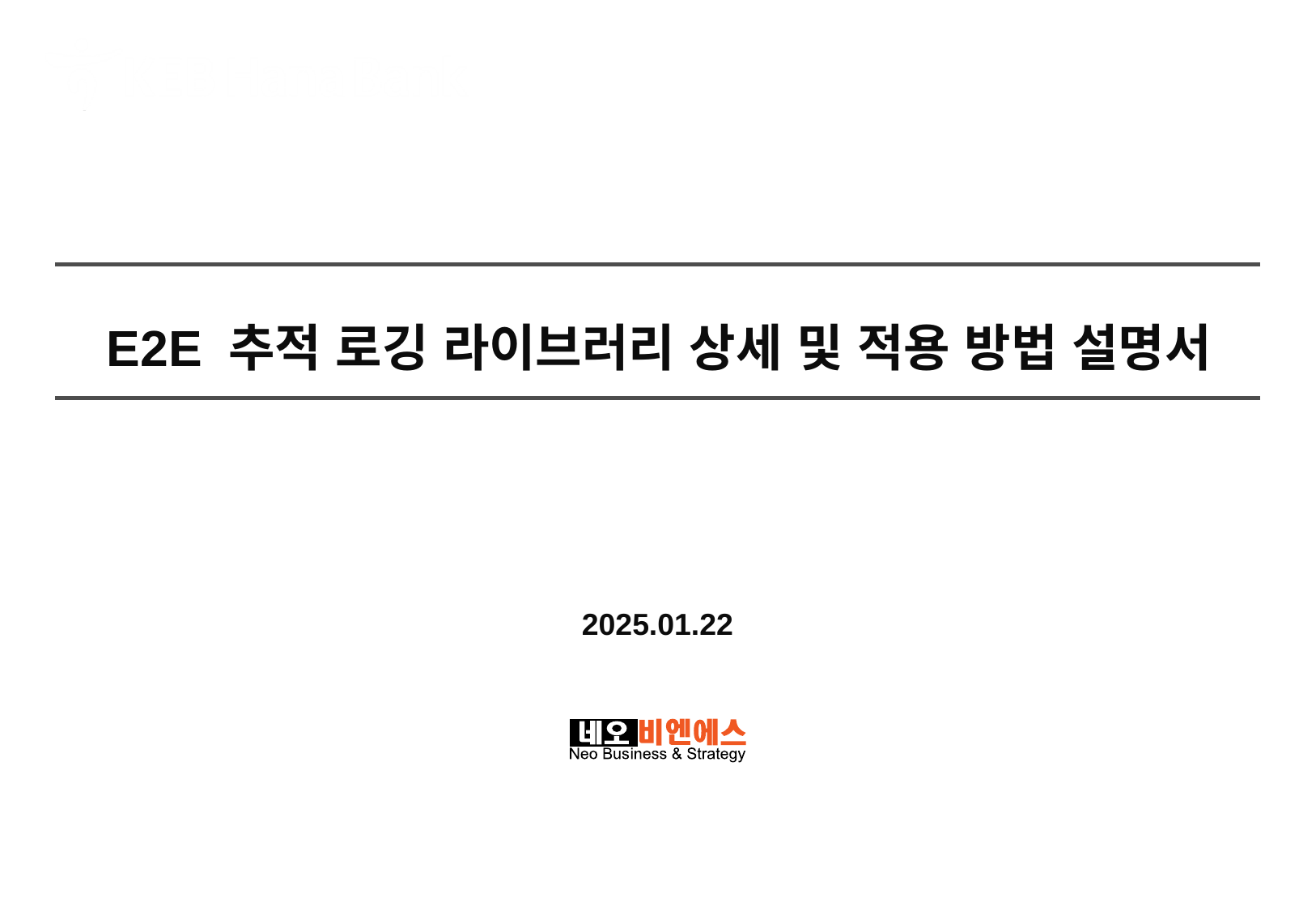

E2E 추적 로깅 라이브러리 상세 및 적용 방법 설명서
2025.01.22